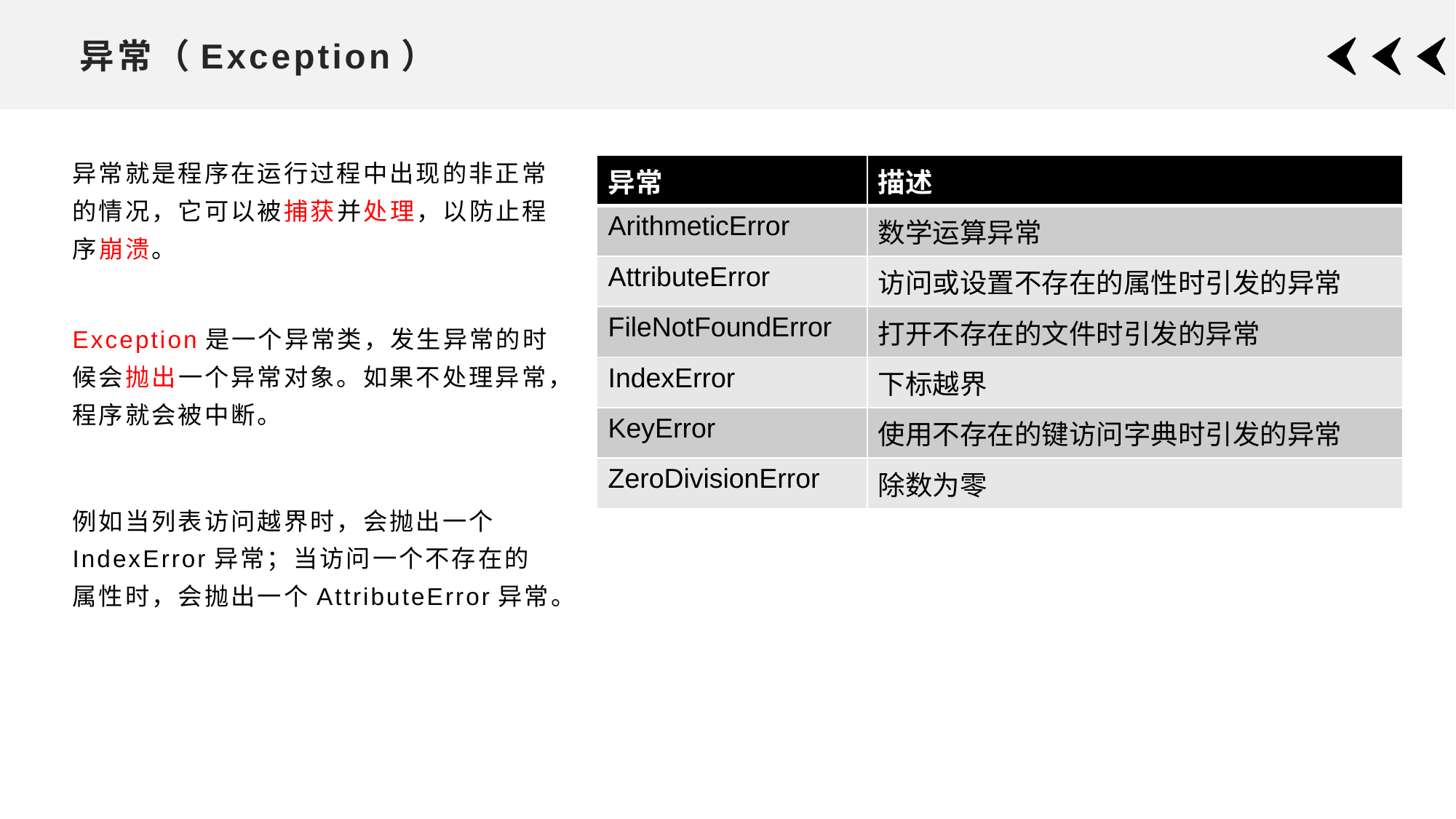

# 异常（Exception）
异常就是程序在运行过程中出现的非正常的情况，它可以被捕获并处理，以防止程序崩溃。
Exception是一个异常类，发生异常的时候会抛出一个异常对象。如果不处理异常，程序就会被中断。

例如当列表访问越界时，会抛出一个IndexError异常；当访问一个不存在的属性时，会抛出一个AttributeError异常。
| 异常 | 描述 |
| --- | --- |
| ArithmeticError | 数学运算异常 |
| AttributeError | 访问或设置不存在的属性时引发的异常 |
| FileNotFoundError | 打开不存在的文件时引发的异常 |
| IndexError | 下标越界 |
| KeyError | 使用不存在的键访问字典时引发的异常 |
| ZeroDivisionError | 除数为零 |